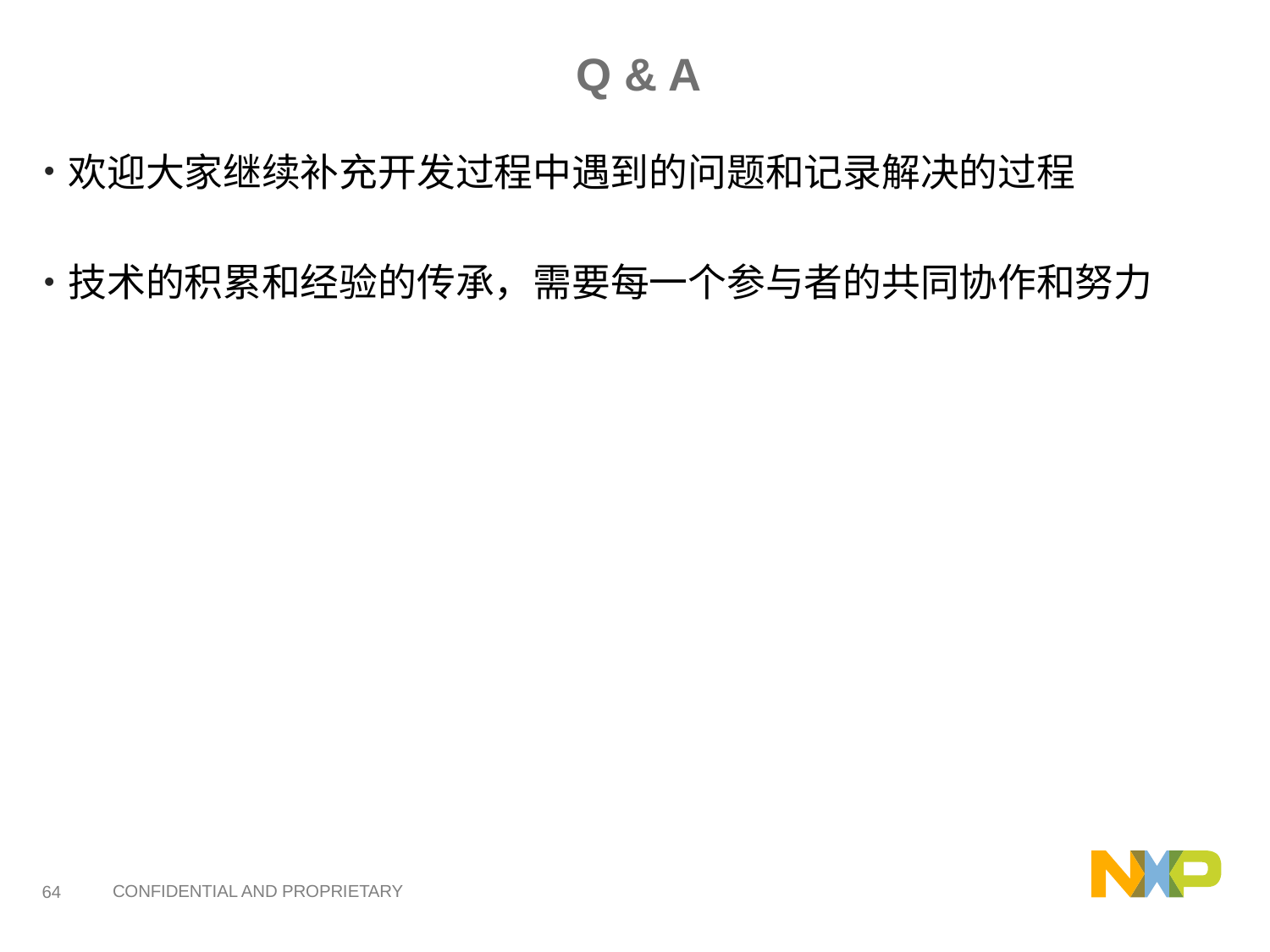

# Q & A
欢迎大家继续补充开发过程中遇到的问题和记录解决的过程

技术的积累和经验的传承，需要每一个参与者的共同协作和努力